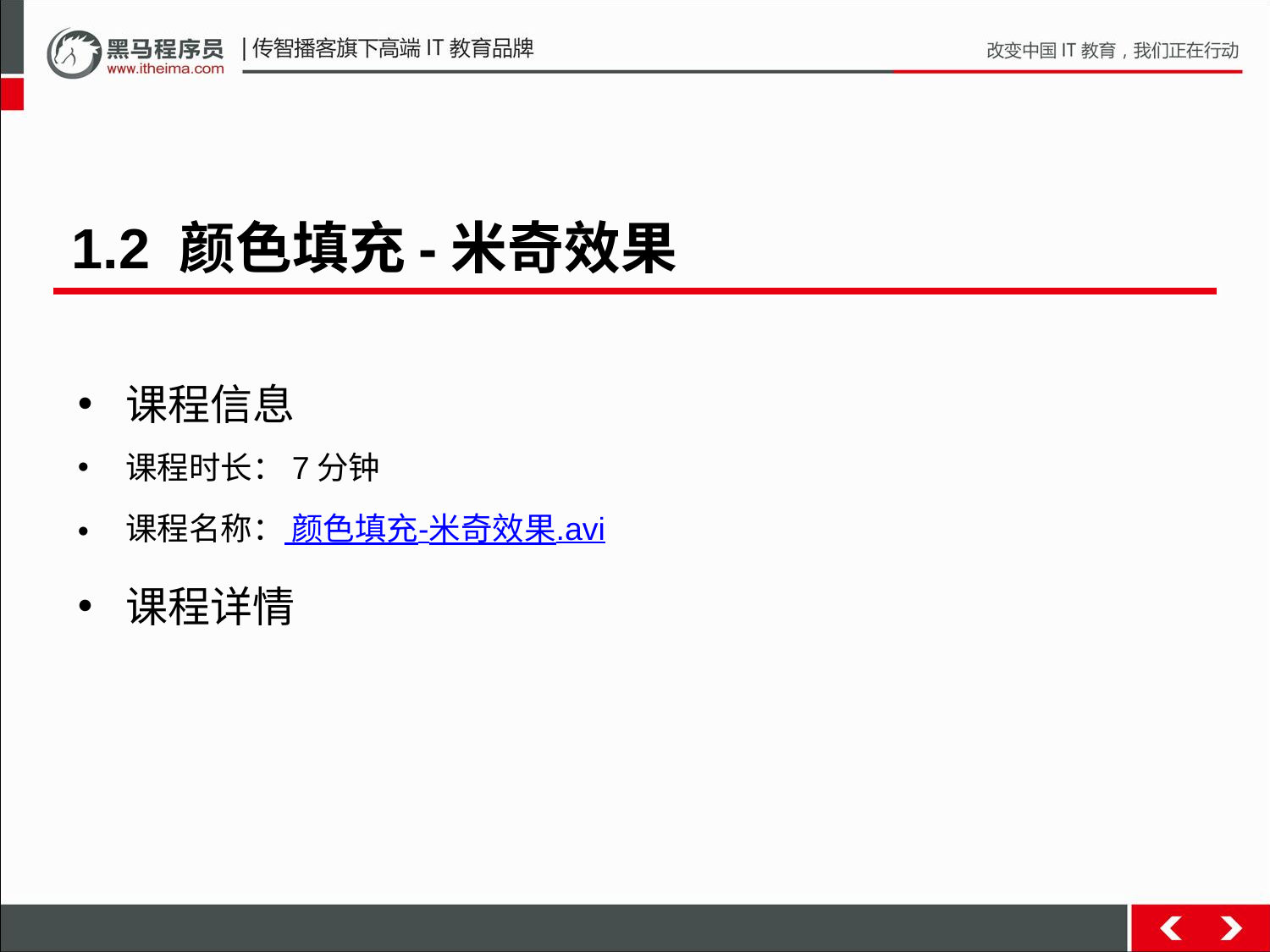

1.2 颜色填充-米奇效果
课程信息
课程时长：7分钟
课程名称： 颜色填充-米奇效果.avi
课程详情